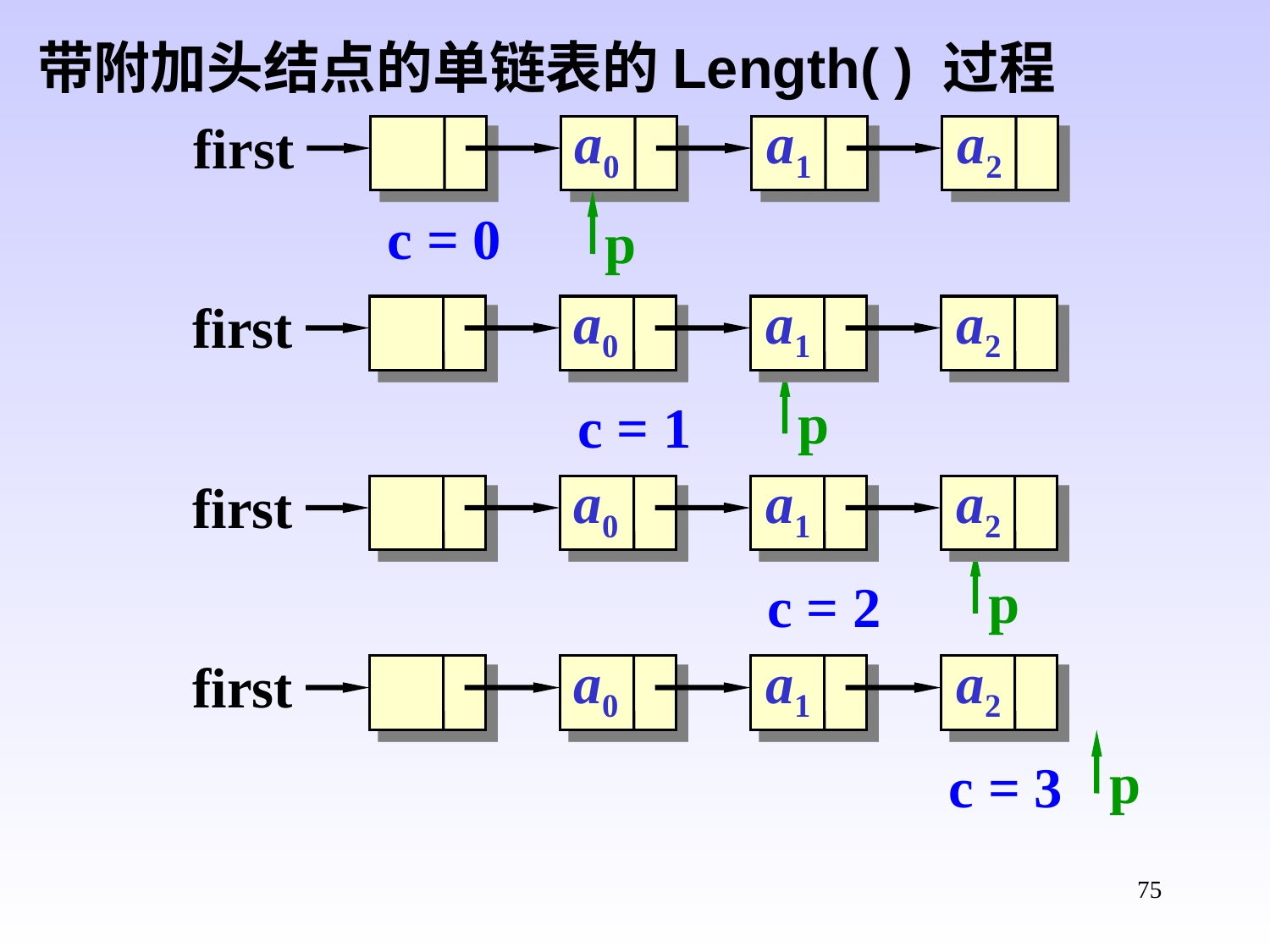

带附加头结点的单链表的Length( ) 过程
first
a0
a1
a2

c = 0
p
first
a0
a1
a2

p
c = 1
first
a0
a1
a2

p
c = 2
first
a0
a1
a2

p
c = 3
75